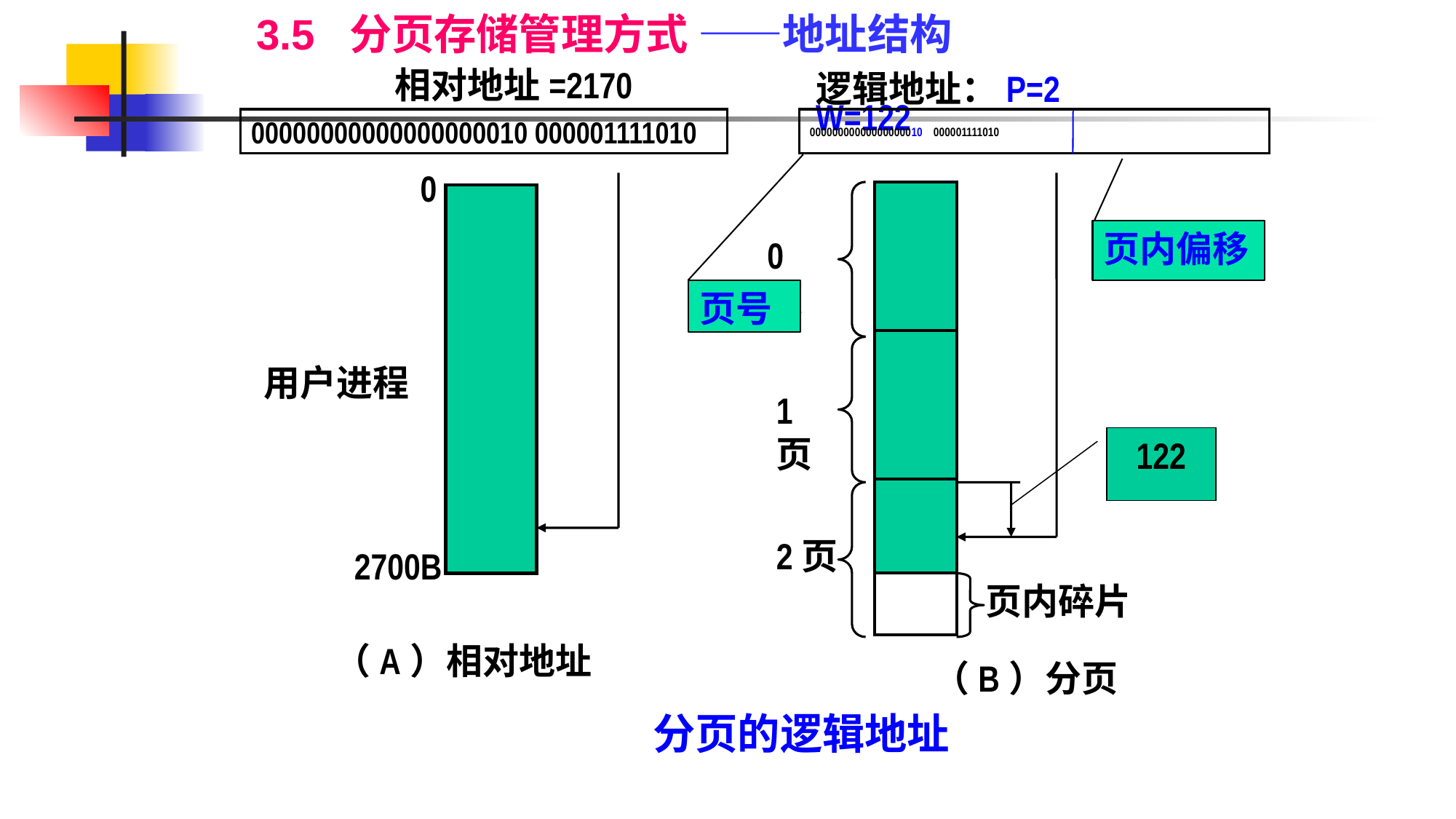

3.5  分页存储管理方式 ——地址结构
相对地址=2170
逻辑地址：P=2        W=122
00000000000000000010 000001111010
00000000000000000010    000001111010
0

|  |
| --- |
|  |
|  |
|  |
|  |
| --- |
页内偏移
0页
页号

用户进程
1页
122

2页

2700B

页内碎片
（A）相对地址
（B）分页
分页的逻辑地址